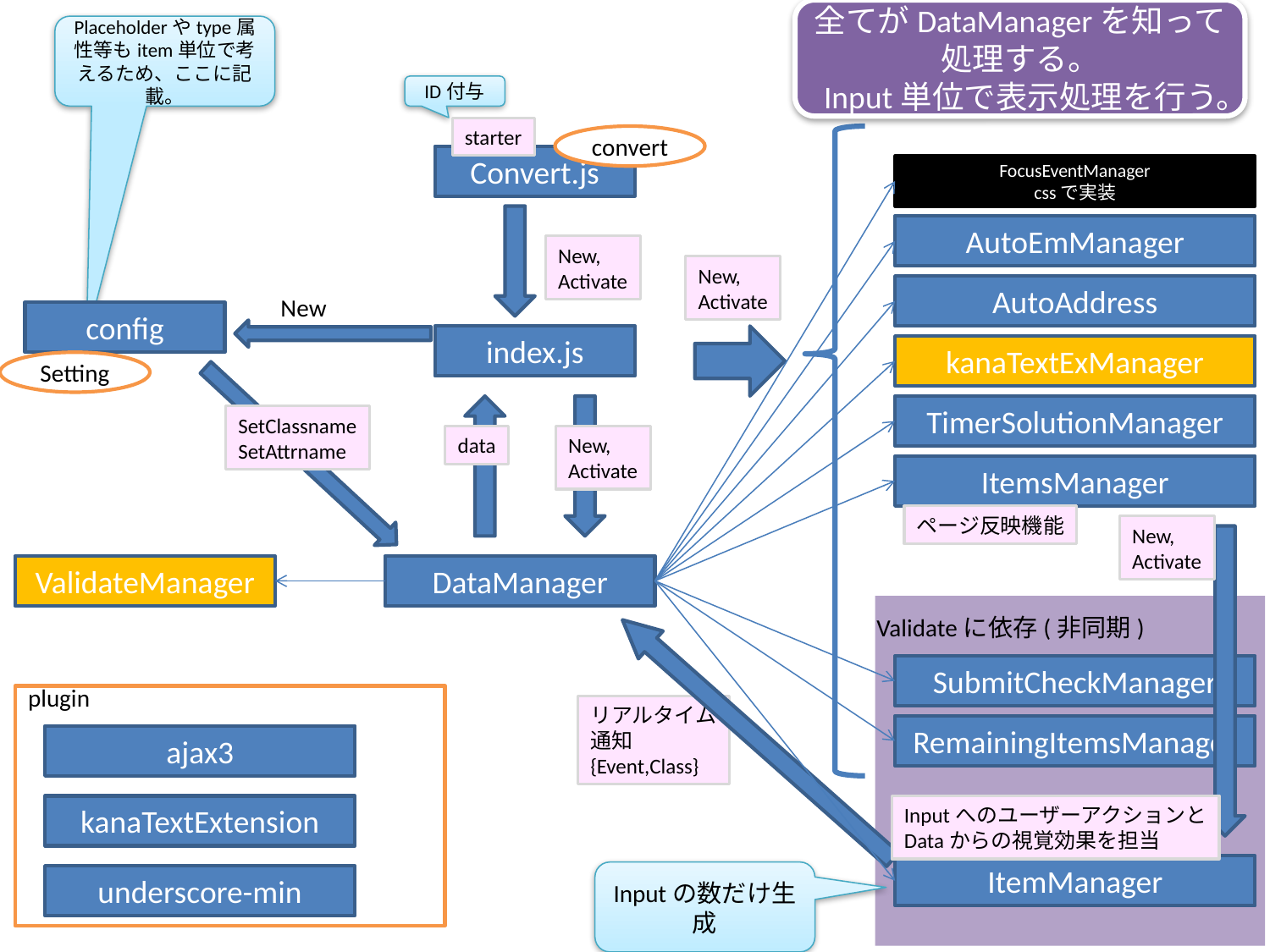

全てがDataManagerを知って処理する。
Input単位で表示処理を行う。
Placeholderやtype属性等もitem単位で考えるため、ここに記載。
ID付与
starter
convert

Convert.js
FocusEventManager
cssで実装
AutoEmManager
New,
Activate

New,
Activate
AutoAddress
New
config

index.js

kanaTextExManager
Setting
TimerSolutionManager
SetClassname
SetAttrname
data
New,
Activate

ItemsManager
ページ反映機能
New,
Activate
ValidateManager
DataManager

Validateに依存(非同期)
SubmitCheckManager

plugin

リアルタイム
通知
{Event,Class}
RemainingItemsManager

ajax3
kanaTextExtension
Inputへのユーザーアクションと
Dataからの視覚効果を担当
ItemManager
Inputの数だけ生成
underscore-min